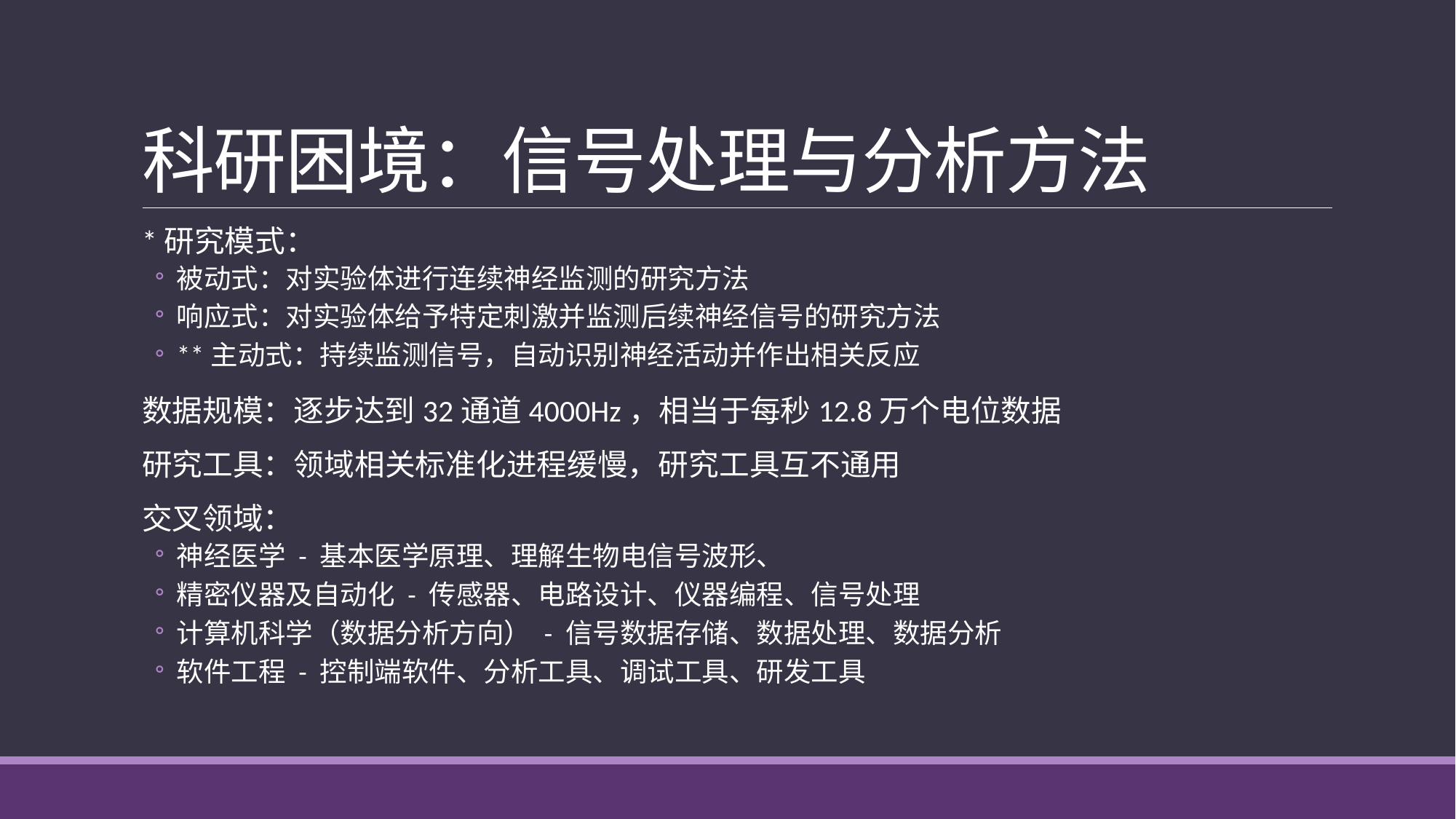

# 科研困境：信号处理与分析方法
*研究模式：
被动式：对实验体进行连续神经监测的研究方法
响应式：对实验体给予特定刺激并监测后续神经信号的研究方法
**主动式：持续监测信号，自动识别神经活动并作出相关反应
数据规模：逐步达到32通道4000Hz，相当于每秒12.8万个电位数据
研究工具：领域相关标准化进程缓慢，研究工具互不通用
交叉领域：
神经医学 - 基本医学原理、理解生物电信号波形、
精密仪器及自动化 - 传感器、电路设计、仪器编程、信号处理
计算机科学（数据分析方向） - 信号数据存储、数据处理、数据分析
软件工程 - 控制端软件、分析工具、调试工具、研发工具